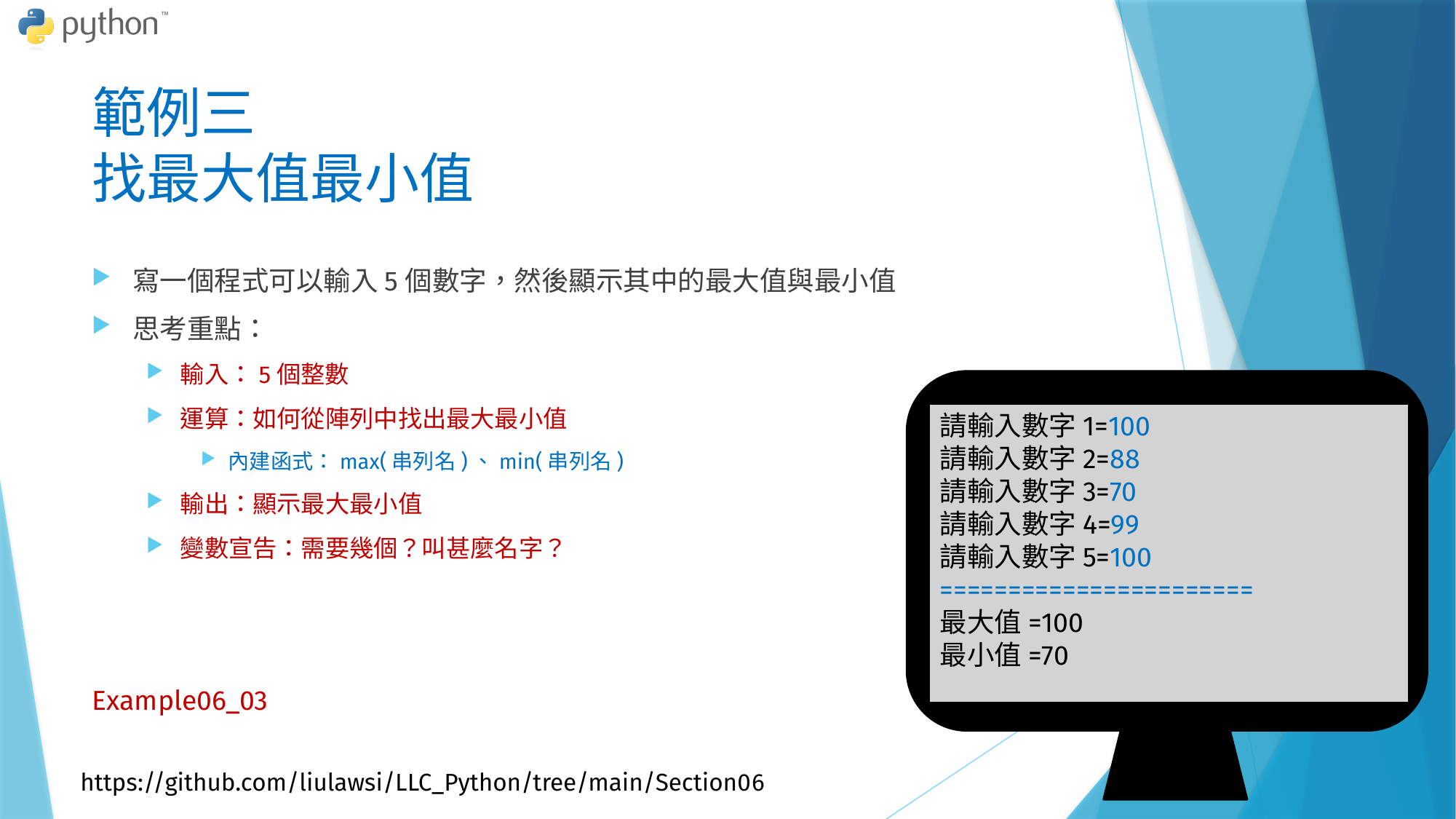

# 範例三 找最大值最小值
寫一個程式可以輸入5個數字，然後顯示其中的最大值與最小值
思考重點：
輸入：5個整數
運算：如何從陣列中找出最大最小值
內建函式：max(串列名)、min(串列名)
輸出：顯示最大最小值
變數宣告：需要幾個？叫甚麼名字？

請輸入數字1=100
請輸入數字2=88
請輸入數字3=70
請輸入數字4=99
請輸入數字5=100
=======================
最大值=100
最小值=70

Example06_03